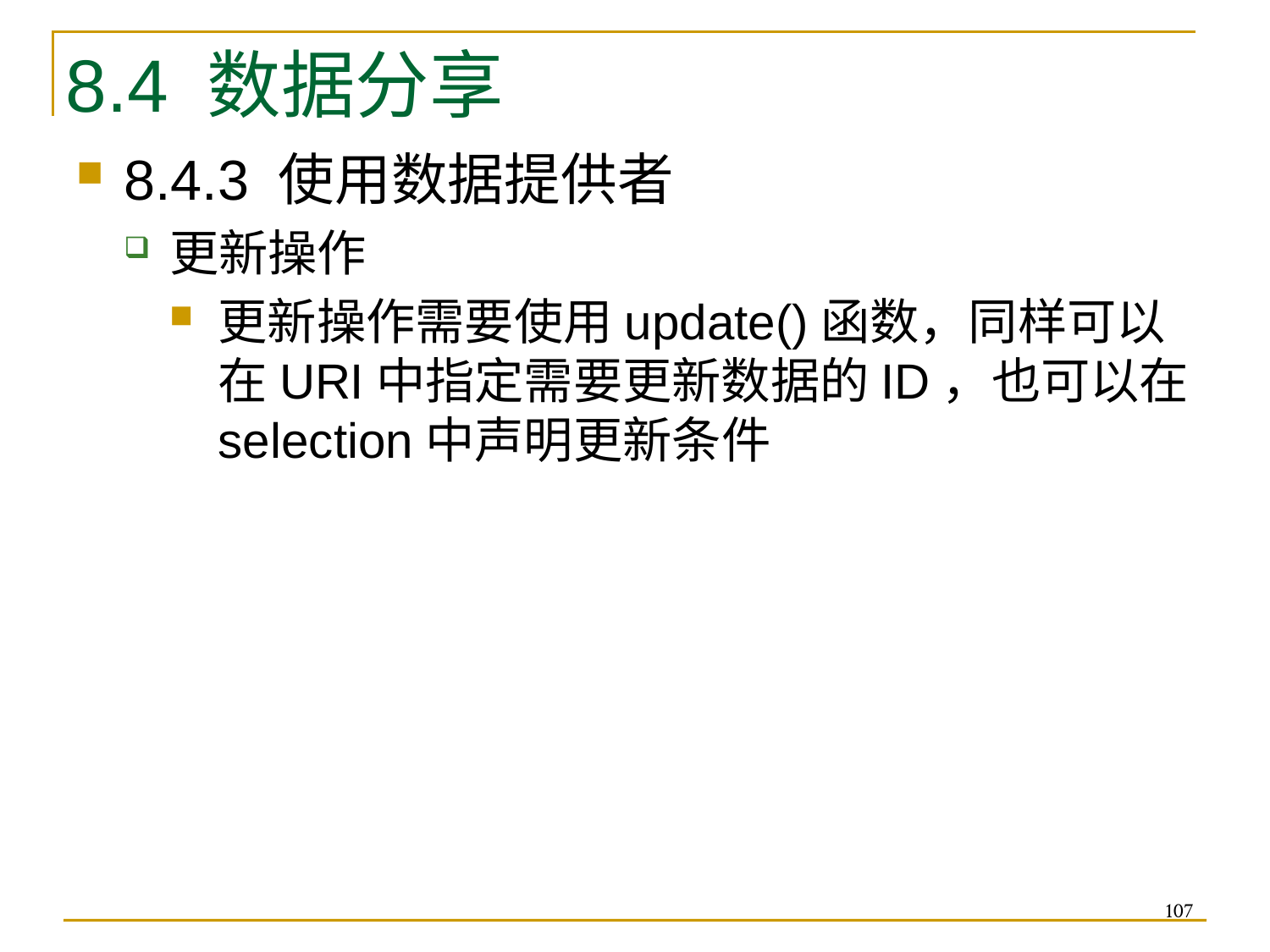

# 8.4 数据分享
8.4.3 使用数据提供者
更新操作
更新操作需要使用update()函数，同样可以在URI中指定需要更新数据的ID，也可以在selection中声明更新条件
107